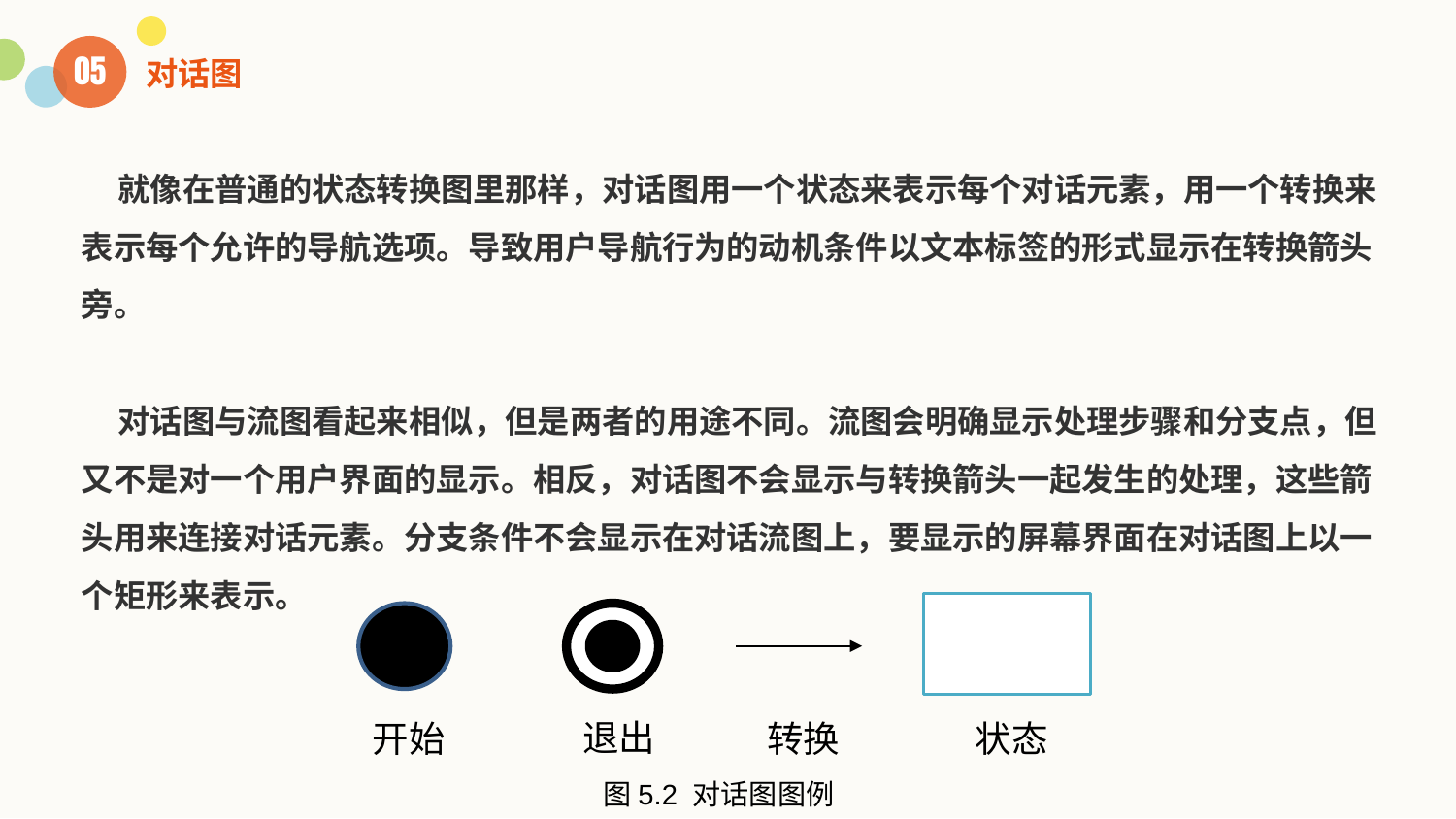

05
对话图

    就像在普通的状态转换图里那样，对话图用一个状态来表示每个对话元素，用一个转换来表示每个允许的导航选项。导致用户导航行为的动机条件以文本标签的形式显示在转换箭头旁。

    对话图与流图看起来相似，但是两者的用途不同。流图会明确显示处理步骤和分支点，但又不是对一个用户界面的显示。相反，对话图不会显示与转换箭头一起发生的处理，这些箭头用来连接对话元素。分支条件不会显示在对话流图上，要显示的屏幕界面在对话图上以一个矩形来表示。

退出
开始
转换
状态
图5.2 对话图图例